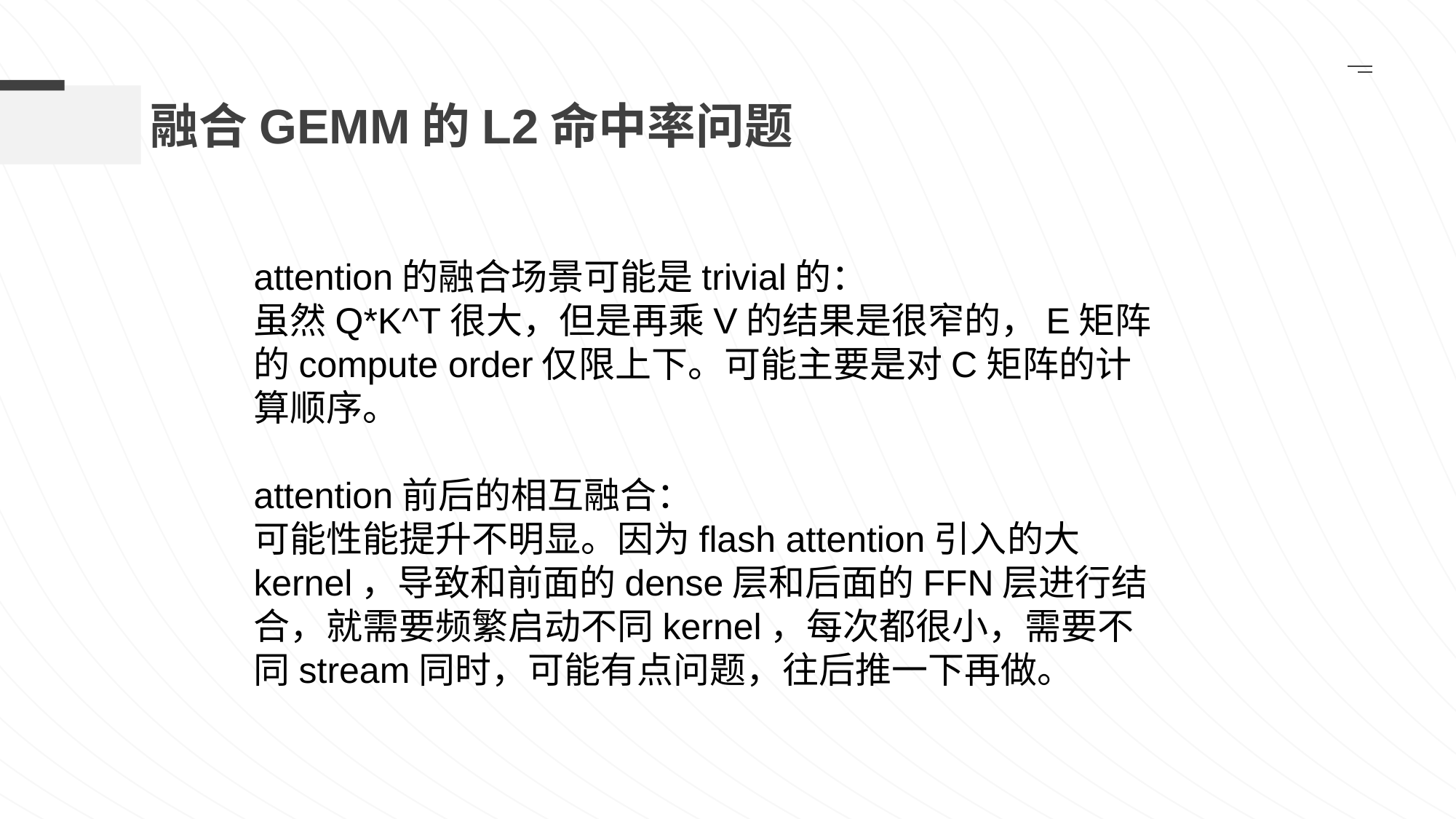

融合GEMM的L2命中率问题
attention的融合场景可能是trivial的：
虽然Q*K^T很大，但是再乘V的结果是很窄的，E矩阵的compute order仅限上下。可能主要是对C矩阵的计算顺序。

attention前后的相互融合：
可能性能提升不明显。因为flash attention引入的大kernel，导致和前面的dense层和后面的FFN层进行结合，就需要频繁启动不同kernel，每次都很小，需要不同stream同时，可能有点问题，往后推一下再做。